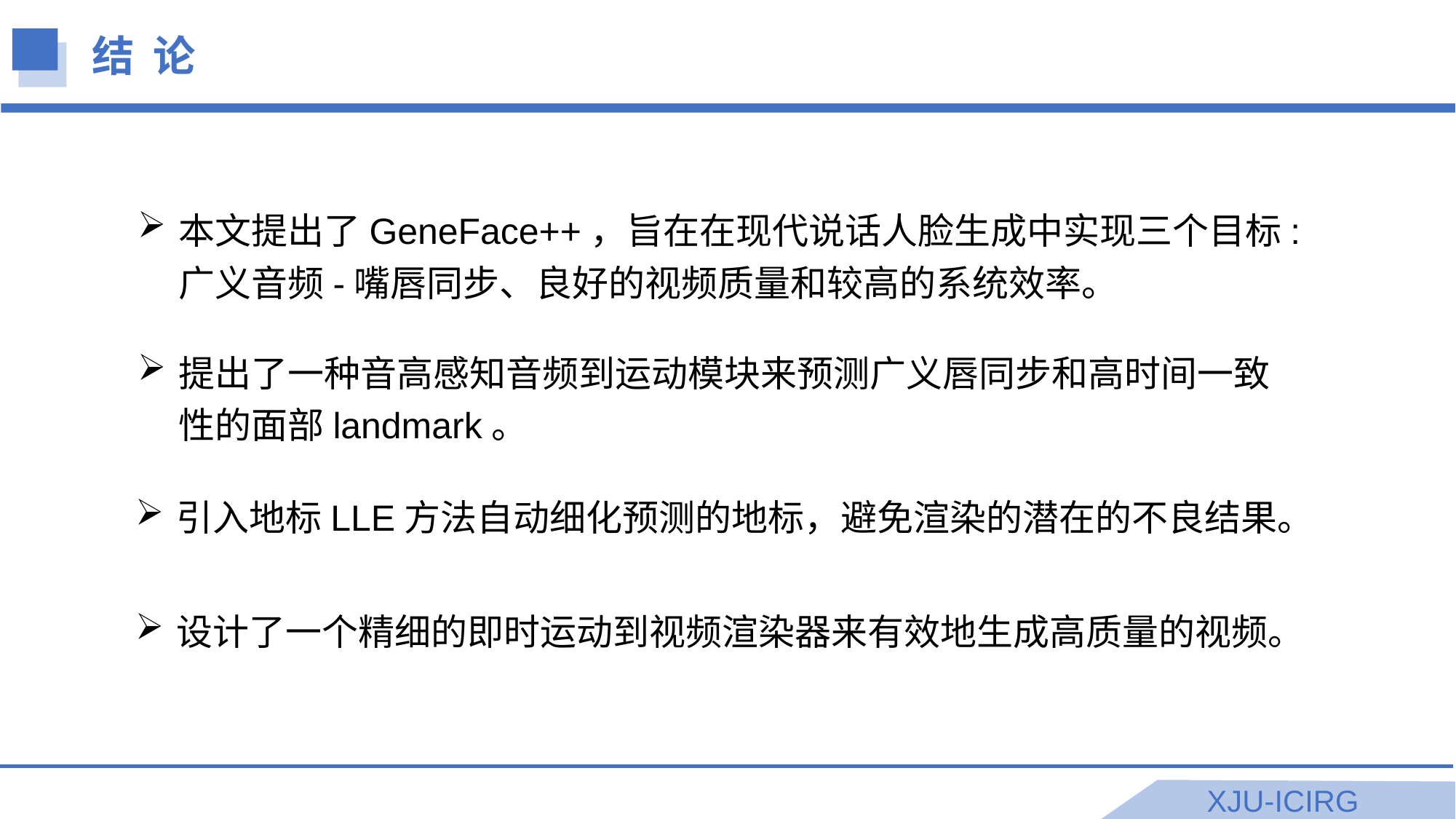

结  论

本文提出了GeneFace++，旨在在现代说话人脸生成中实现三个目标:广义音频-嘴唇同步、良好的视频质量和较高的系统效率。
提出了一种音高感知音频到运动模块来预测广义唇同步和高时间一致性的面部landmark。
引入地标LLE方法自动细化预测的地标，避免渲染的潜在的不良结果。
设计了一个精细的即时运动到视频渲染器来有效地生成高质量的视频。
XJU-ICIRG